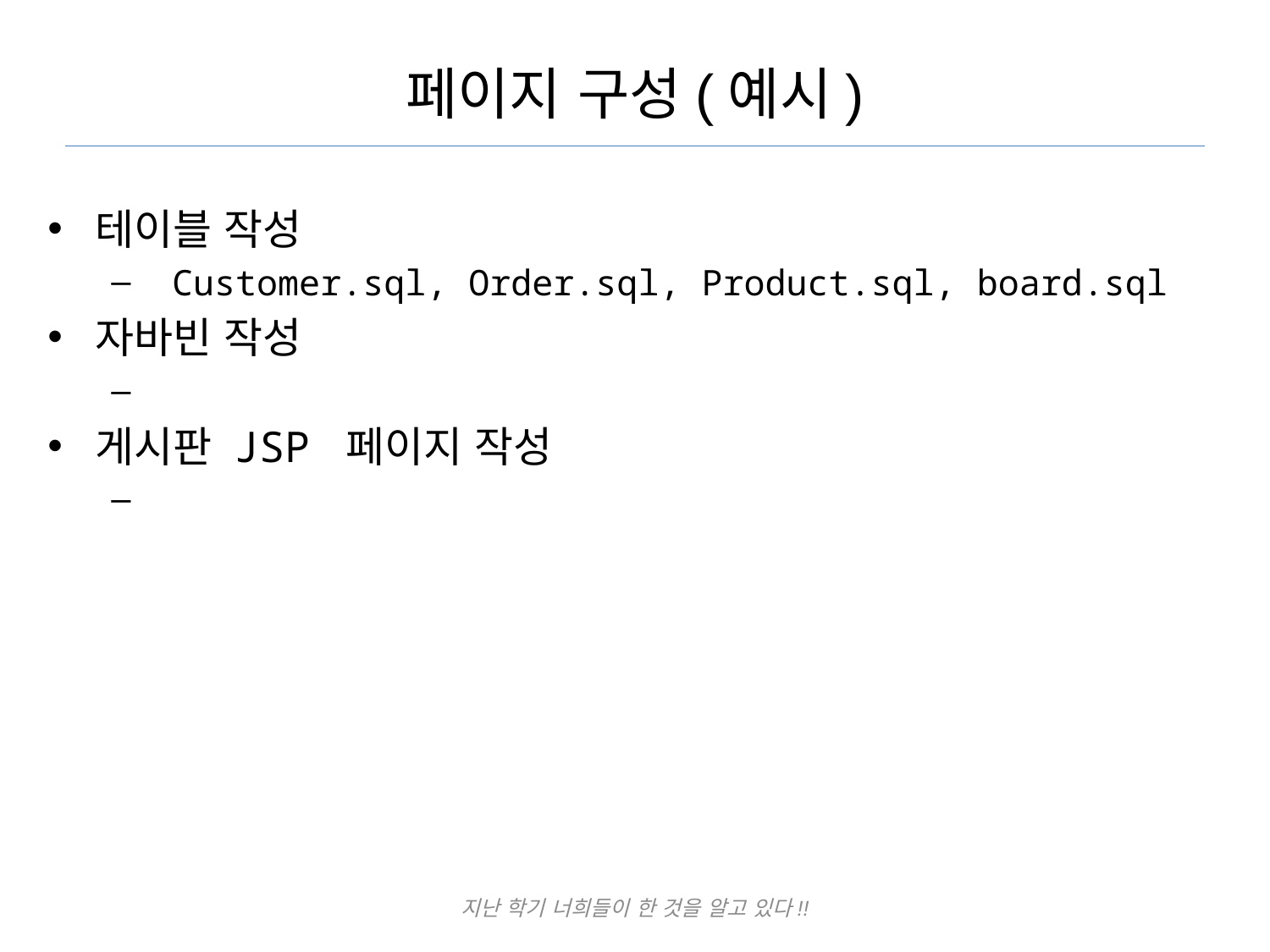

# 페이지 구성(예시)
테이블 작성
 Customer.sql, Order.sql, Product.sql, board.sql
자바빈 작성

게시판 JSP 페이지 작성

지난 학기 너희들이 한 것을 알고 있다!!